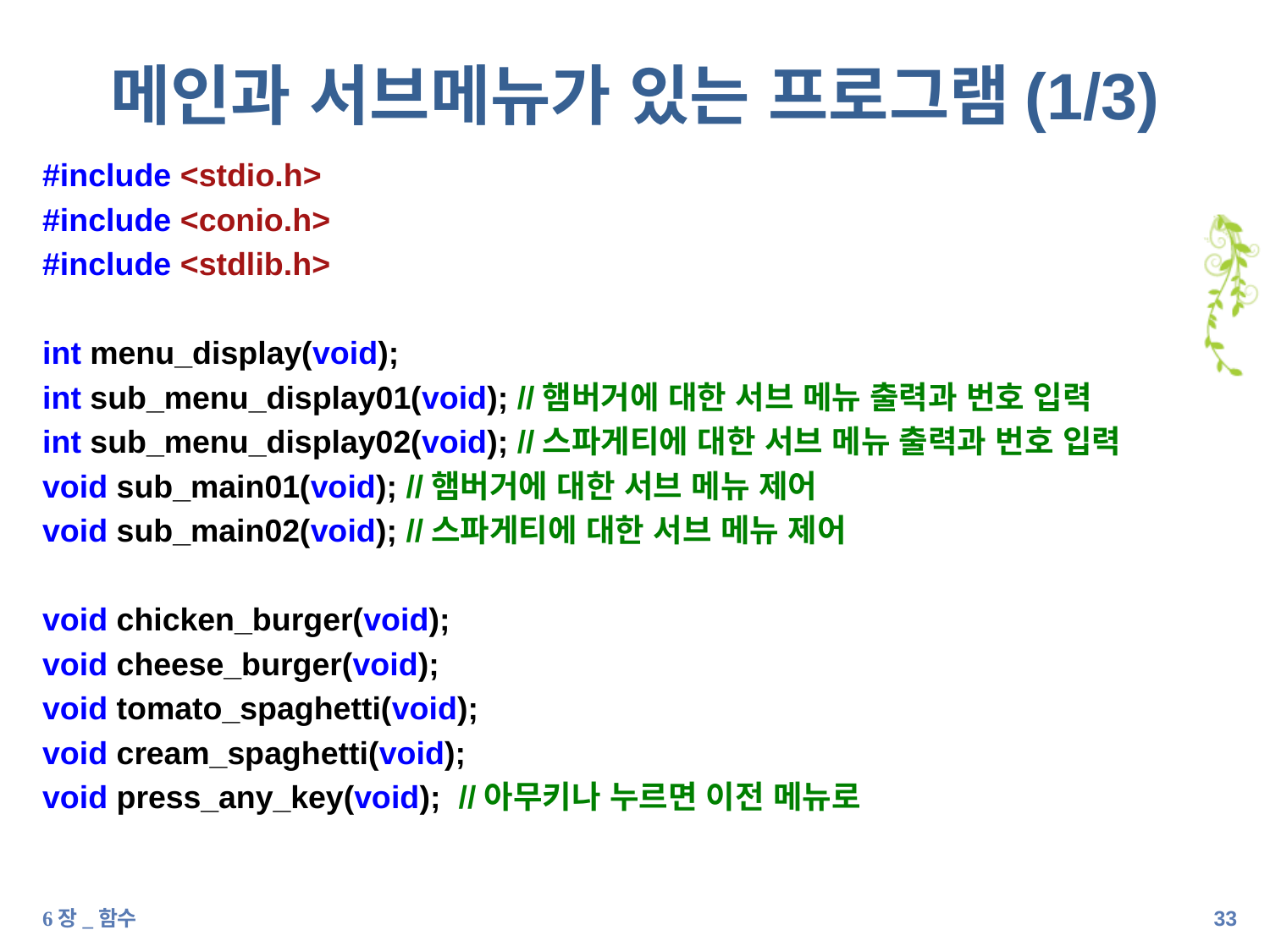

# 메인과 서브메뉴가 있는 프로그램(1/3)
#include <stdio.h>
#include <conio.h>
#include <stdlib.h>

int menu_display(void);
int sub_menu_display01(void); //햄버거에 대한 서브 메뉴 출력과 번호 입력
int sub_menu_display02(void); //스파게티에 대한 서브 메뉴 출력과 번호 입력
void sub_main01(void); //햄버거에 대한 서브 메뉴 제어
void sub_main02(void); //스파게티에 대한 서브 메뉴 제어

void chicken_burger(void);
void cheese_burger(void);
void tomato_spaghetti(void);
void cream_spaghetti(void);
void press_any_key(void);  //아무키나 누르면 이전 메뉴로
6장_함수
33